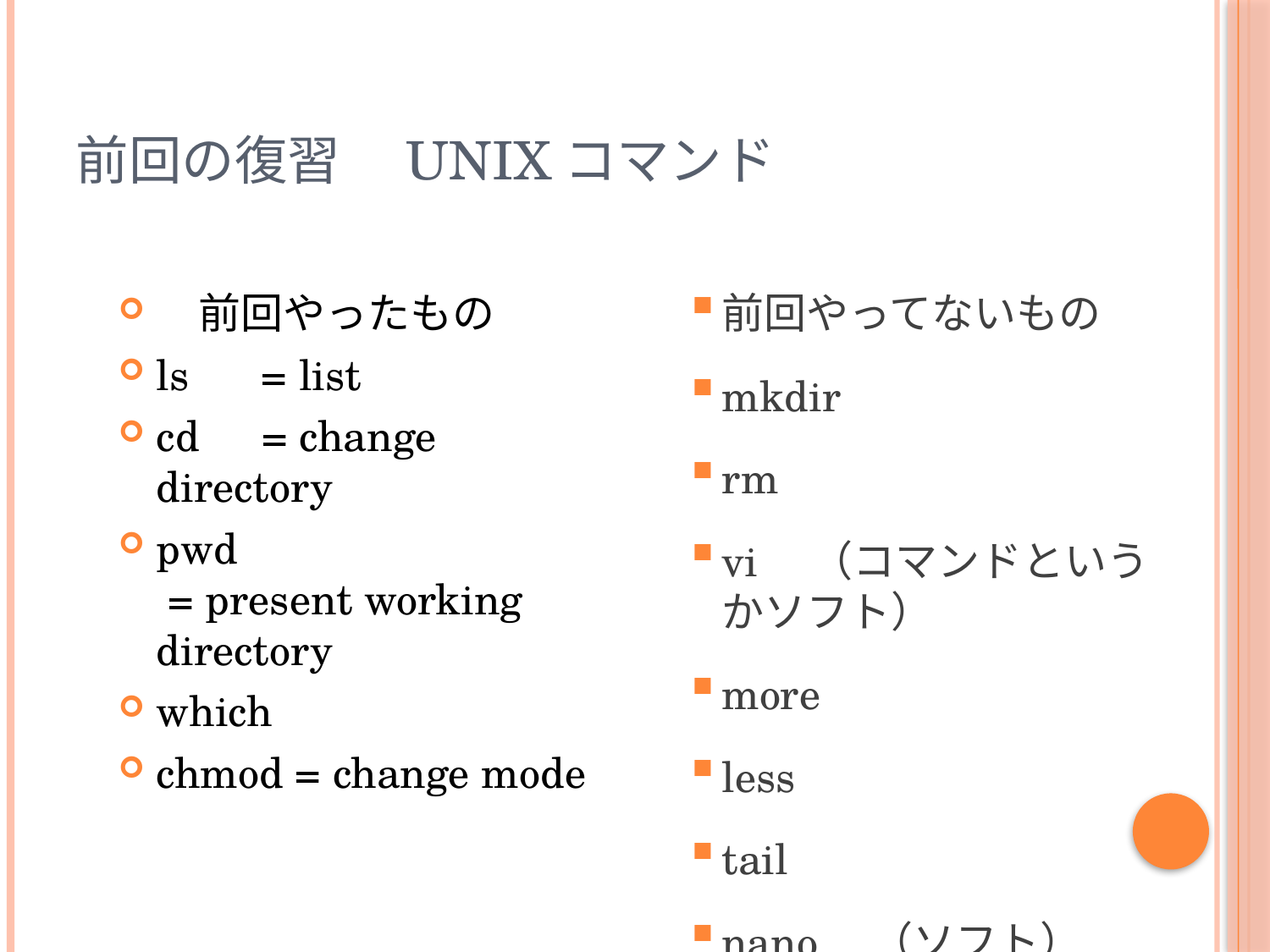

# 前回の復習　Unixコマンド
　前回やったもの
ls　 = list
cd　= change directory
pwd
 = present working directory
which
chmod = change mode
前回やってないもの
mkdir
rm
vi　（コマンドというかソフト）
more
less
tail
nano　（ソフト）